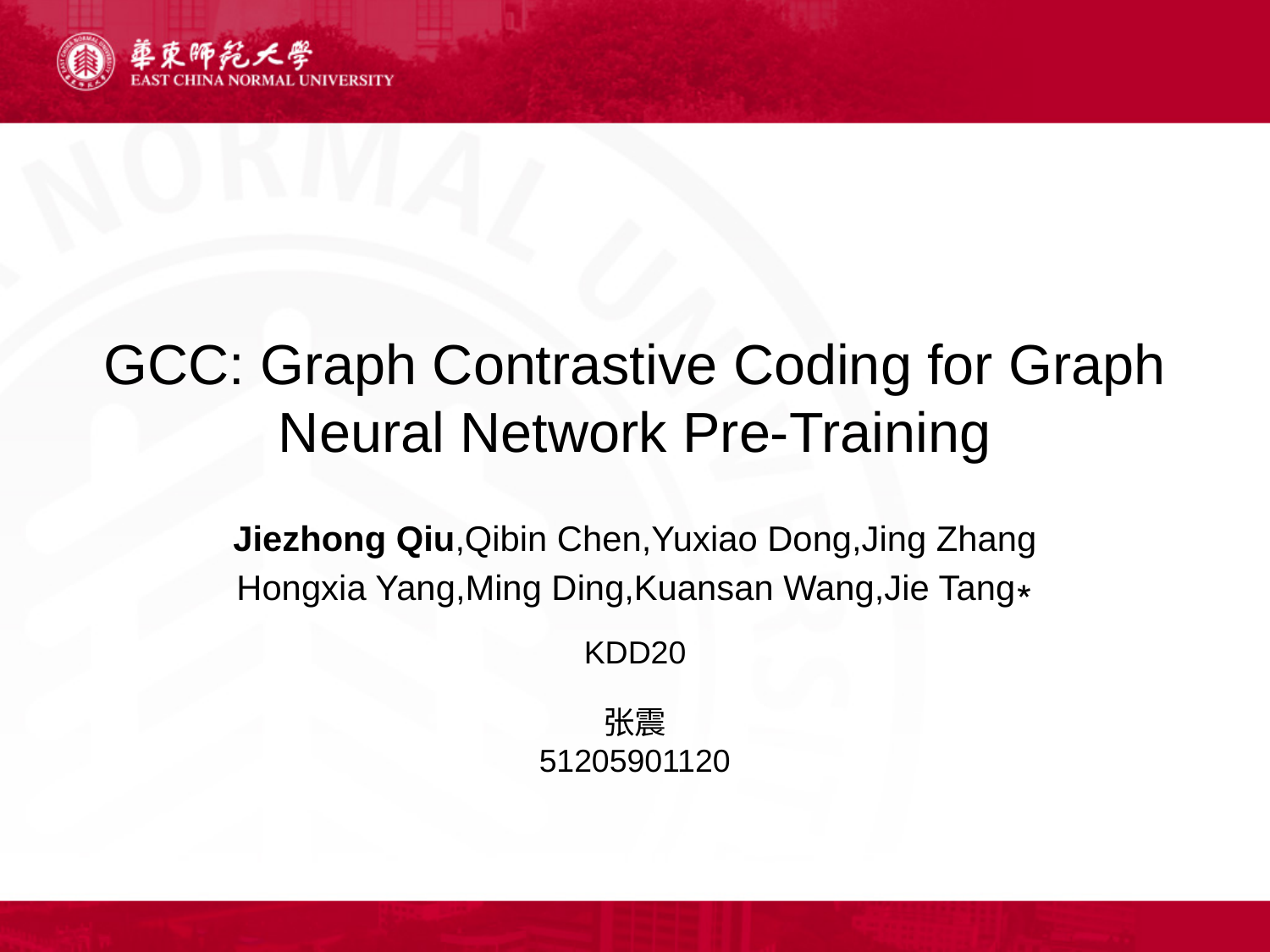

# GCC: Graph Contrastive Coding for Graph Neural Network Pre-Training
Jiezhong Qiu,Qibin Chen,Yuxiao Dong,Jing Zhang
Hongxia Yang,Ming Ding,Kuansan Wang,Jie Tang∗
KDD20
张震
51205901120